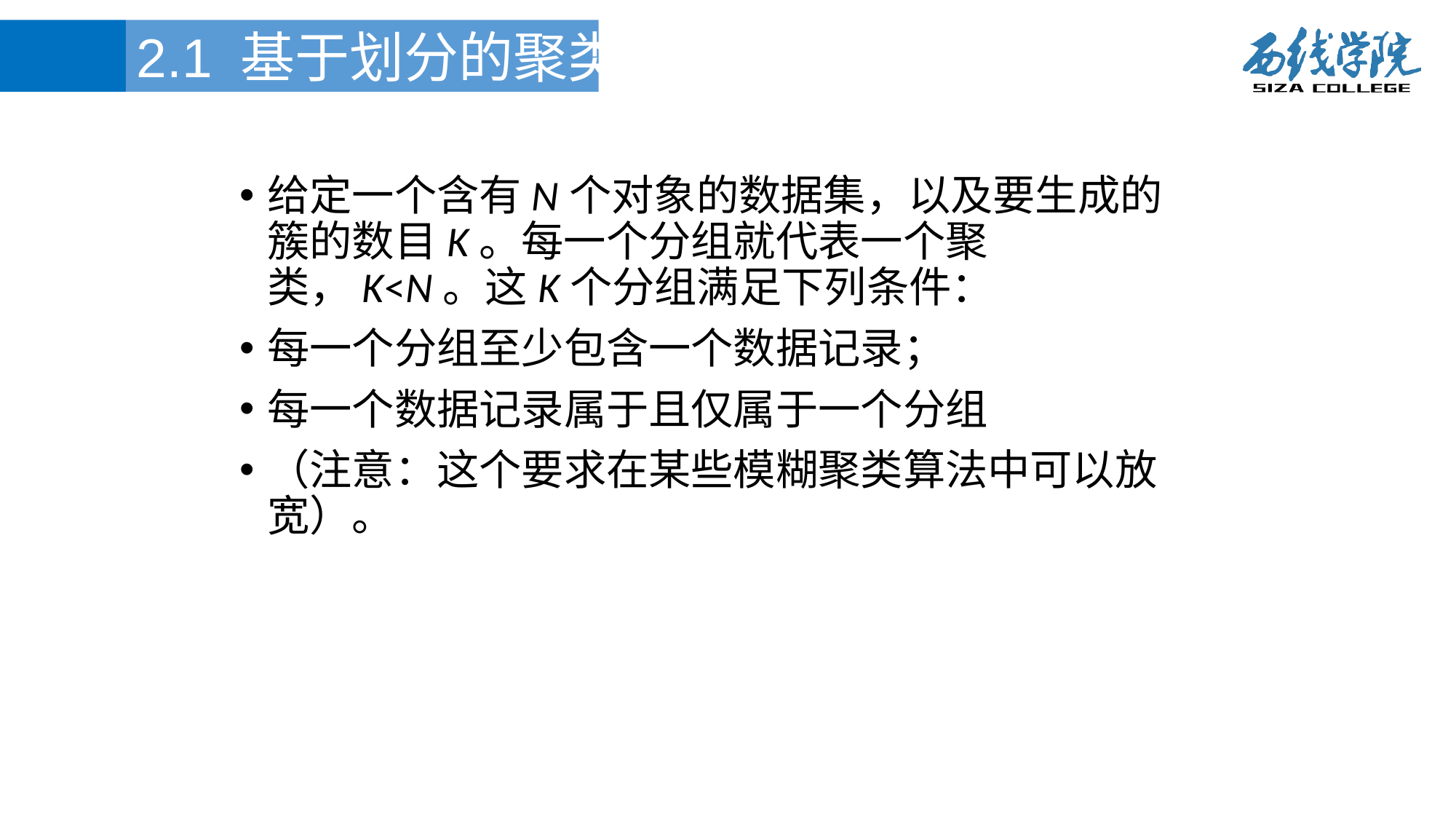

2.1 基于划分的聚类方法
给定一个含有N个对象的数据集，以及要生成的簇的数目K。每一个分组就代表一个聚类，K<N。这K个分组满足下列条件：
每一个分组至少包含一个数据记录；
每一个数据记录属于且仅属于一个分组
（注意：这个要求在某些模糊聚类算法中可以放宽）。